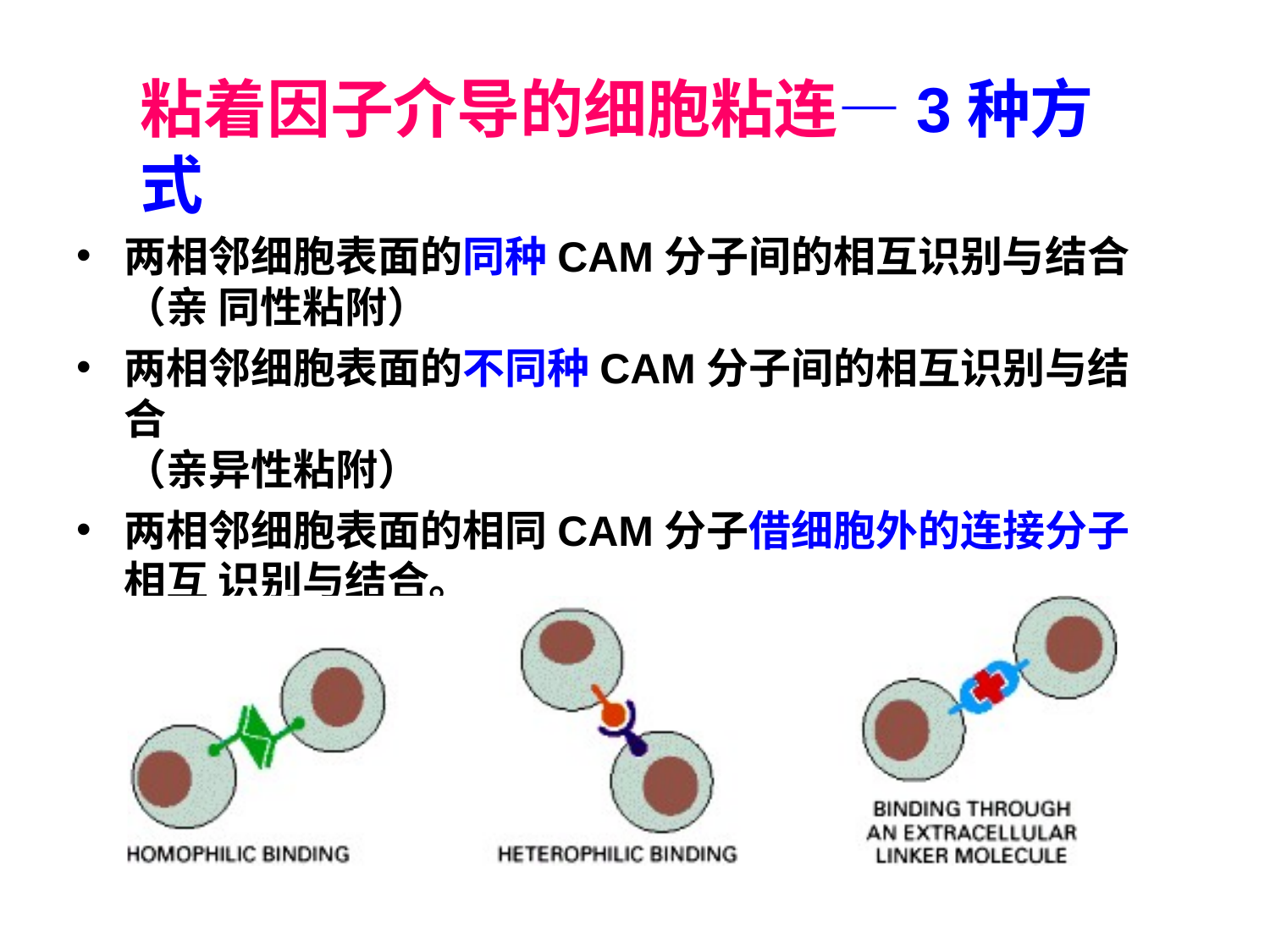

# 粘着因子介导的细胞粘连—3种方式
两相邻细胞表面的同种CAM分子间的相互识别与结合（亲 同性粘附）
两相邻细胞表面的不同种CAM分子间的相互识别与结合
（亲异性粘附）
两相邻细胞表面的相同CAM分子借细胞外的连接分子相互 识别与结合。